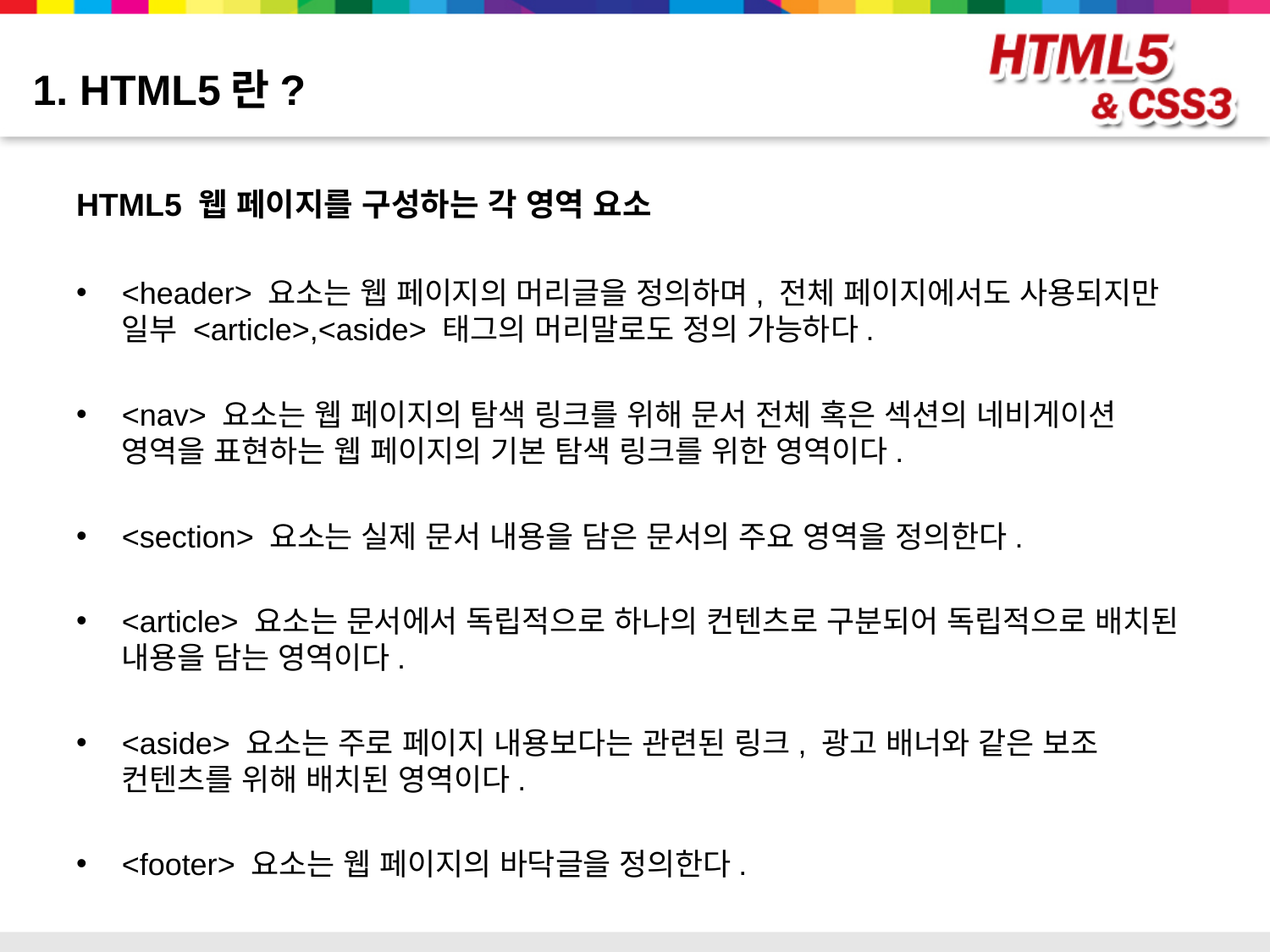

# 1. HTML5란?
HTML5 웹 페이지를 구성하는 각 영역 요소
<header> 요소는 웹 페이지의 머리글을 정의하며, 전체 페이지에서도 사용되지만 일부 <article>,<aside> 태그의 머리말로도 정의 가능하다.

<nav> 요소는 웹 페이지의 탐색 링크를 위해 문서 전체 혹은 섹션의 네비게이션 영역을 표현하는 웹 페이지의 기본 탐색 링크를 위한 영역이다.

<section> 요소는 실제 문서 내용을 담은 문서의 주요 영역을 정의한다.

<article> 요소는 문서에서 독립적으로 하나의 컨텐츠로 구분되어 독립적으로 배치된 내용을 담는 영역이다.

<aside> 요소는 주로 페이지 내용보다는 관련된 링크, 광고 배너와 같은 보조 컨텐츠를 위해 배치된 영역이다.

<footer> 요소는 웹 페이지의 바닥글을 정의한다.